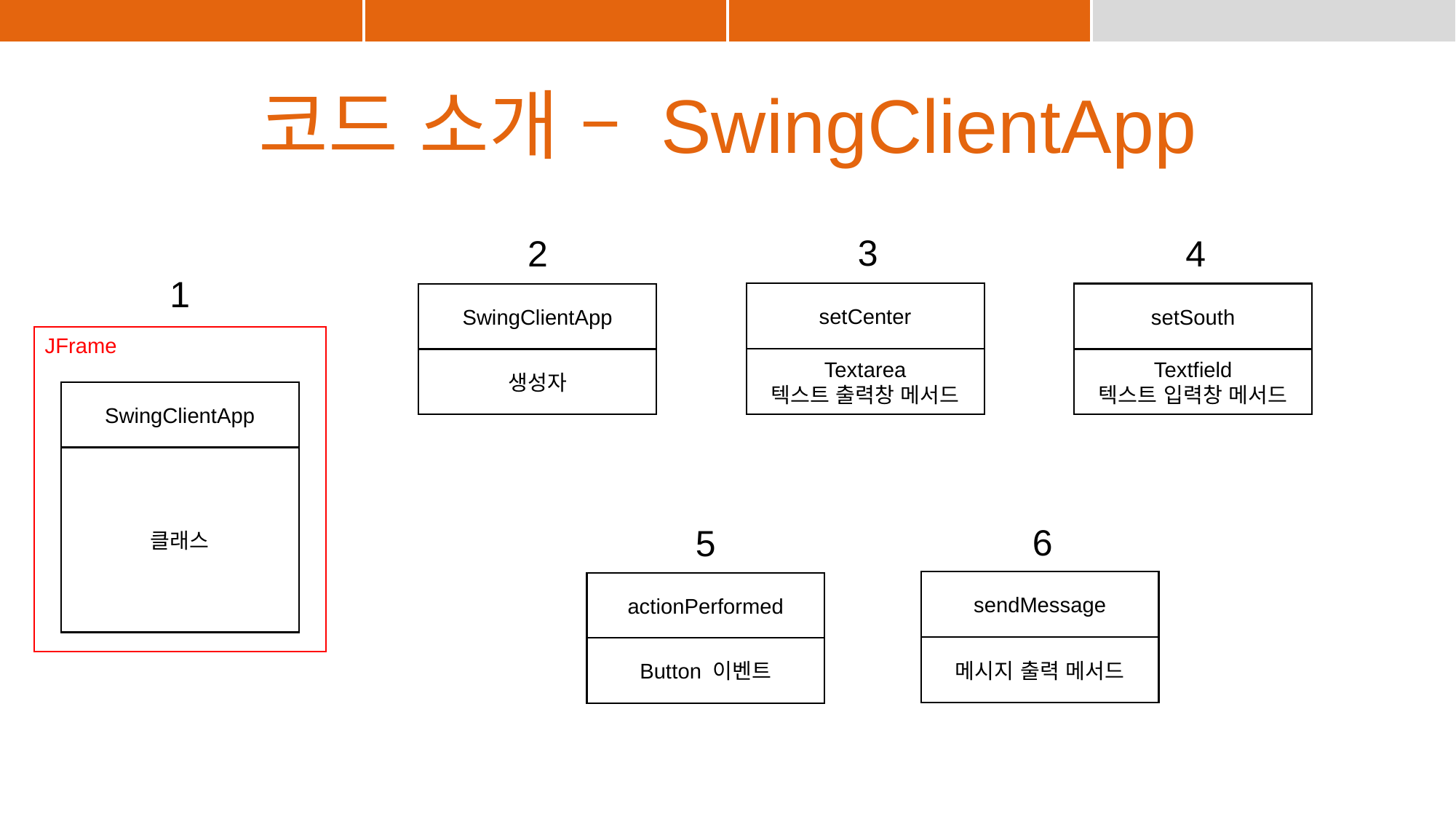

|  |  |  |  |
| --- | --- | --- | --- |
코드 소개 – SwingClientApp
3
setCenter
Textarea
텍스트 출력창 메서드
2
SwingClientApp
생성자
4
setSouth
Textfield
텍스트 입력창 메서드
1

JFrame
SwingClientApp
클래스
6
sendMessage
메시지 출력 메서드
5
actionPerformed
Button 이벤트